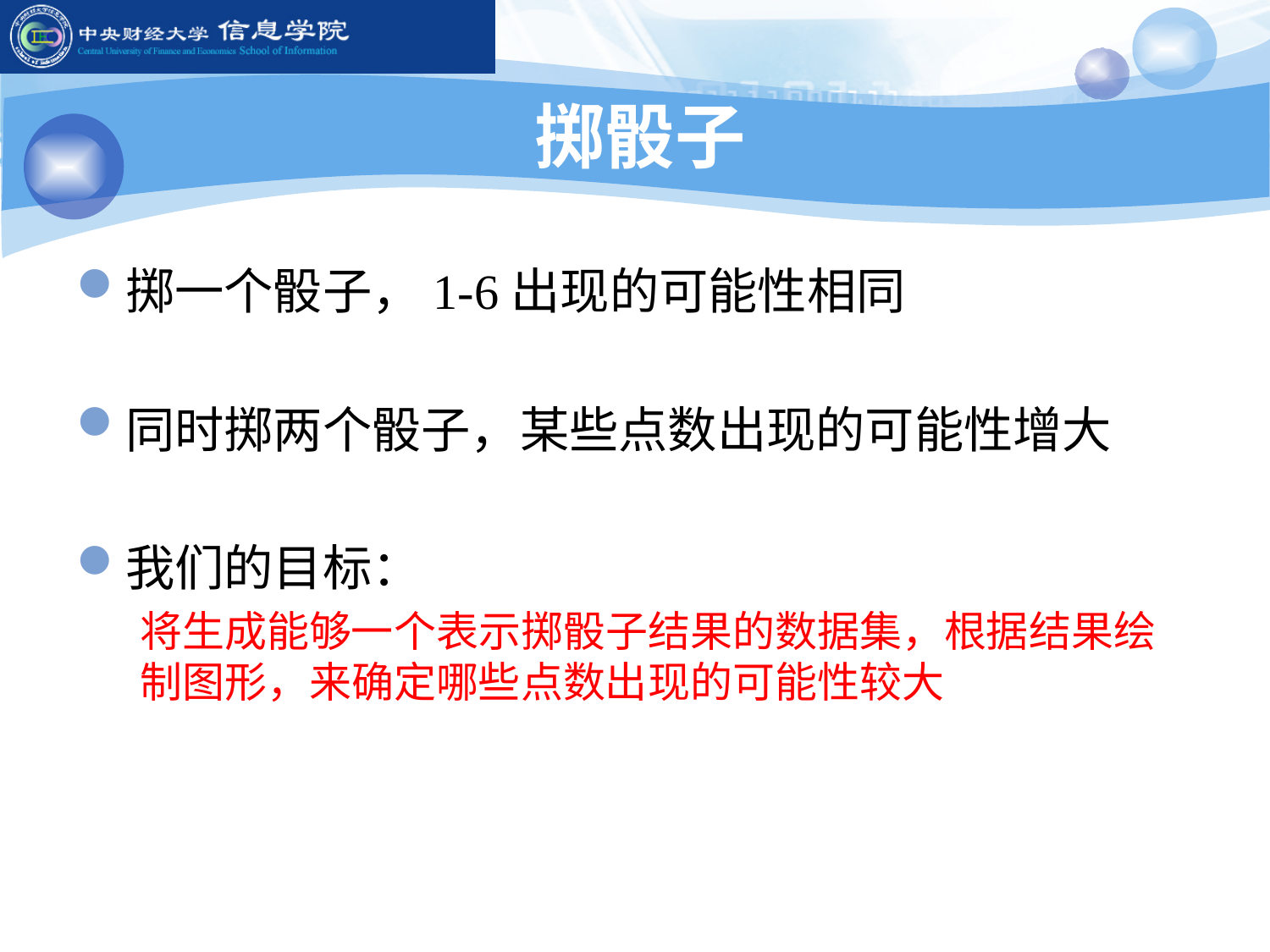

# 掷骰子
掷一个骰子，1-6出现的可能性相同

同时掷两个骰子，某些点数出现的可能性增大

我们的目标：
将生成能够一个表示掷骰子结果的数据集，根据结果绘制图形，来确定哪些点数出现的可能性较大